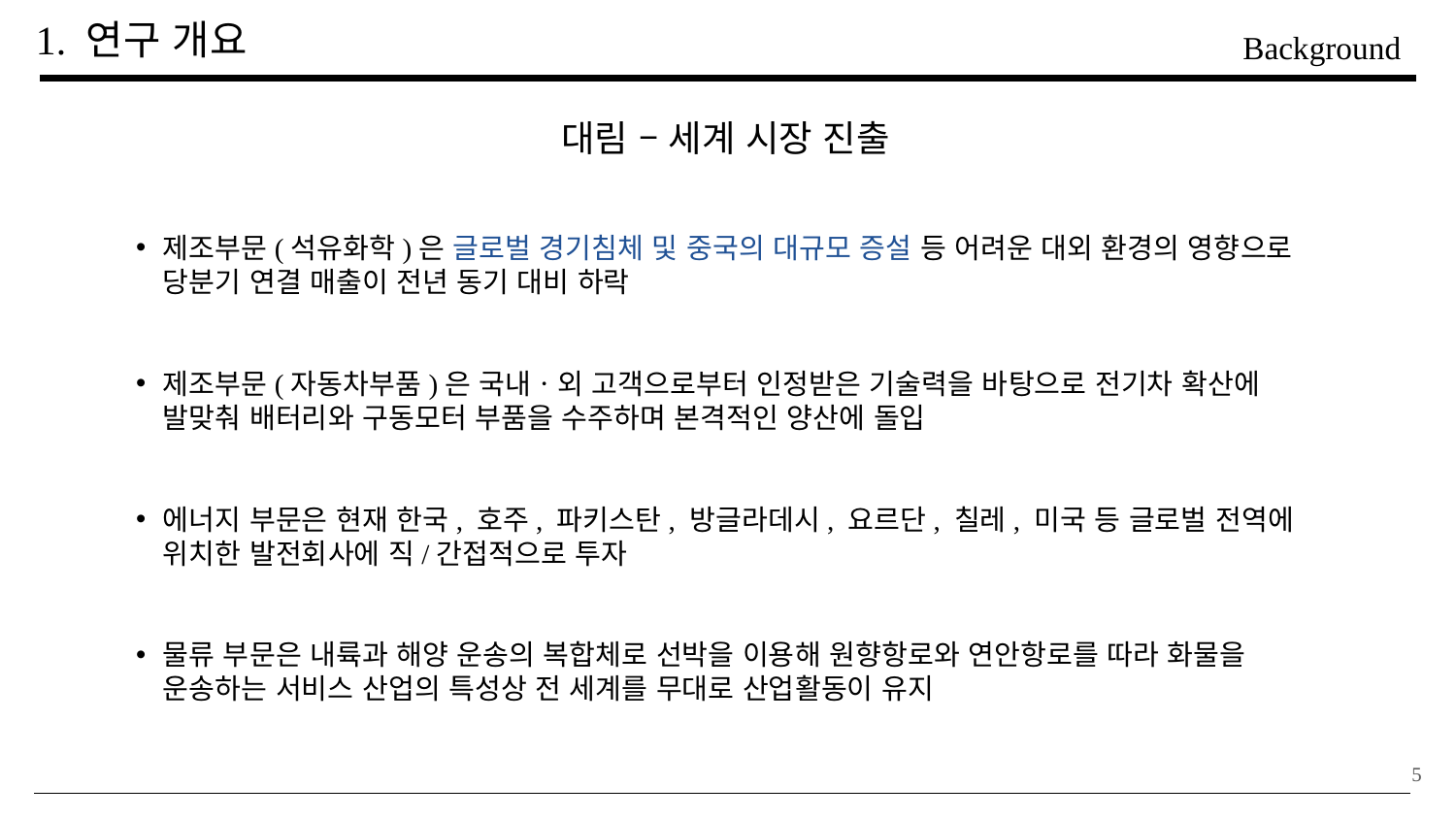

1. 연구 개요
Background
대림 – 세계 시장 진출
제조부문(석유화학)은 글로벌 경기침체 및 중국의 대규모 증설 등 어려운 대외 환경의 영향으로 당분기 연결 매출이 전년 동기 대비 하락

제조부문(자동차부품)은 국내ㆍ외 고객으로부터 인정받은 기술력을 바탕으로 전기차 확산에 발맞춰 배터리와 구동모터 부품을 수주하며 본격적인 양산에 돌입

에너지 부문은 현재 한국, 호주, 파키스탄, 방글라데시, 요르단, 칠레, 미국 등 글로벌 전역에 위치한 발전회사에 직/간접적으로 투자

물류 부문은 내륙과 해양 운송의 복합체로 선박을 이용해 원향항로와 연안항로를 따라 화물을 운송하는 서비스 산업의 특성상 전 세계를 무대로 산업활동이 유지
5